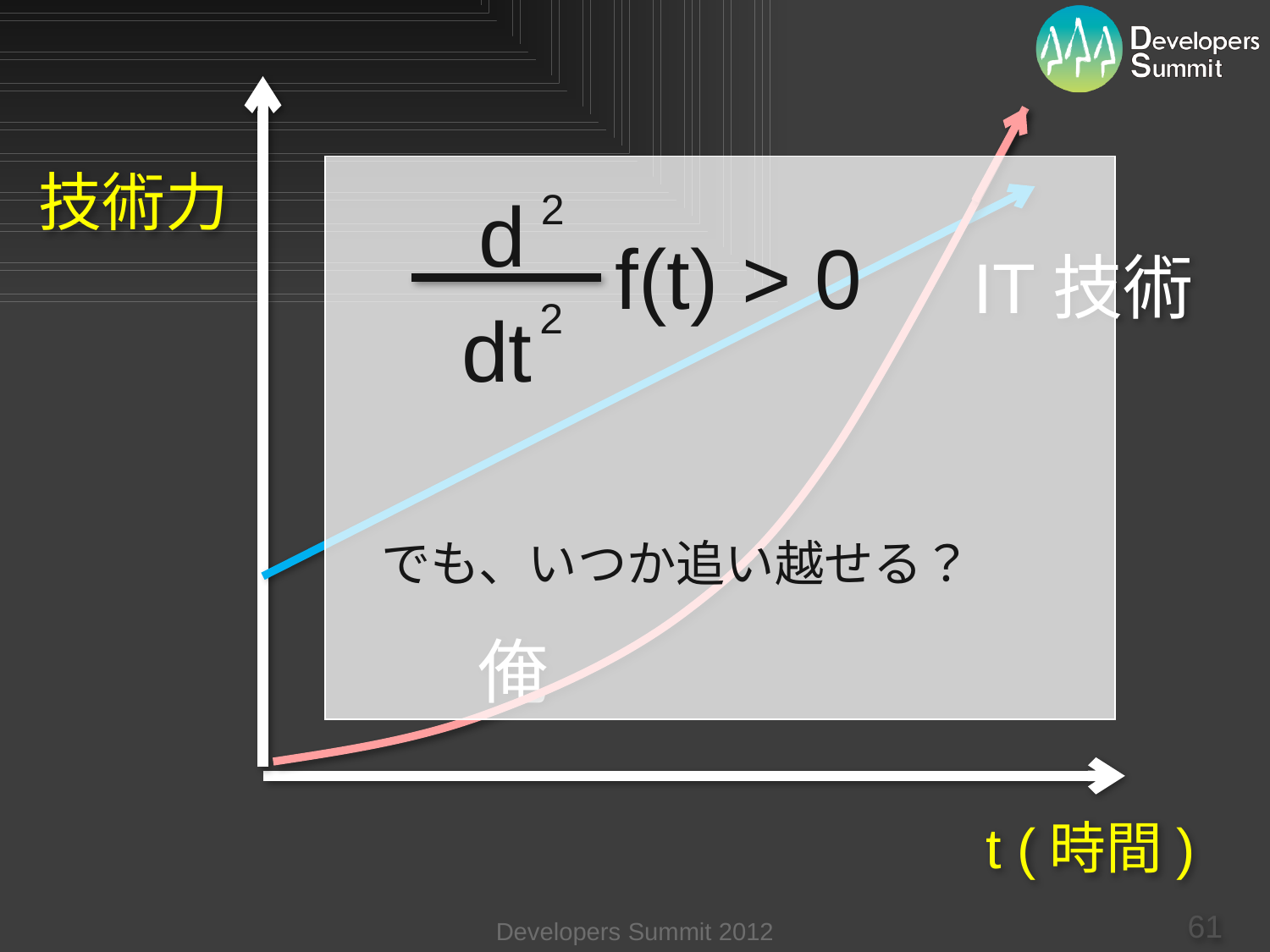

技術力

d
2
f(t) > 0
2
dt
IT技術
でも、いつか追い越せる？
俺
t (時間)
61